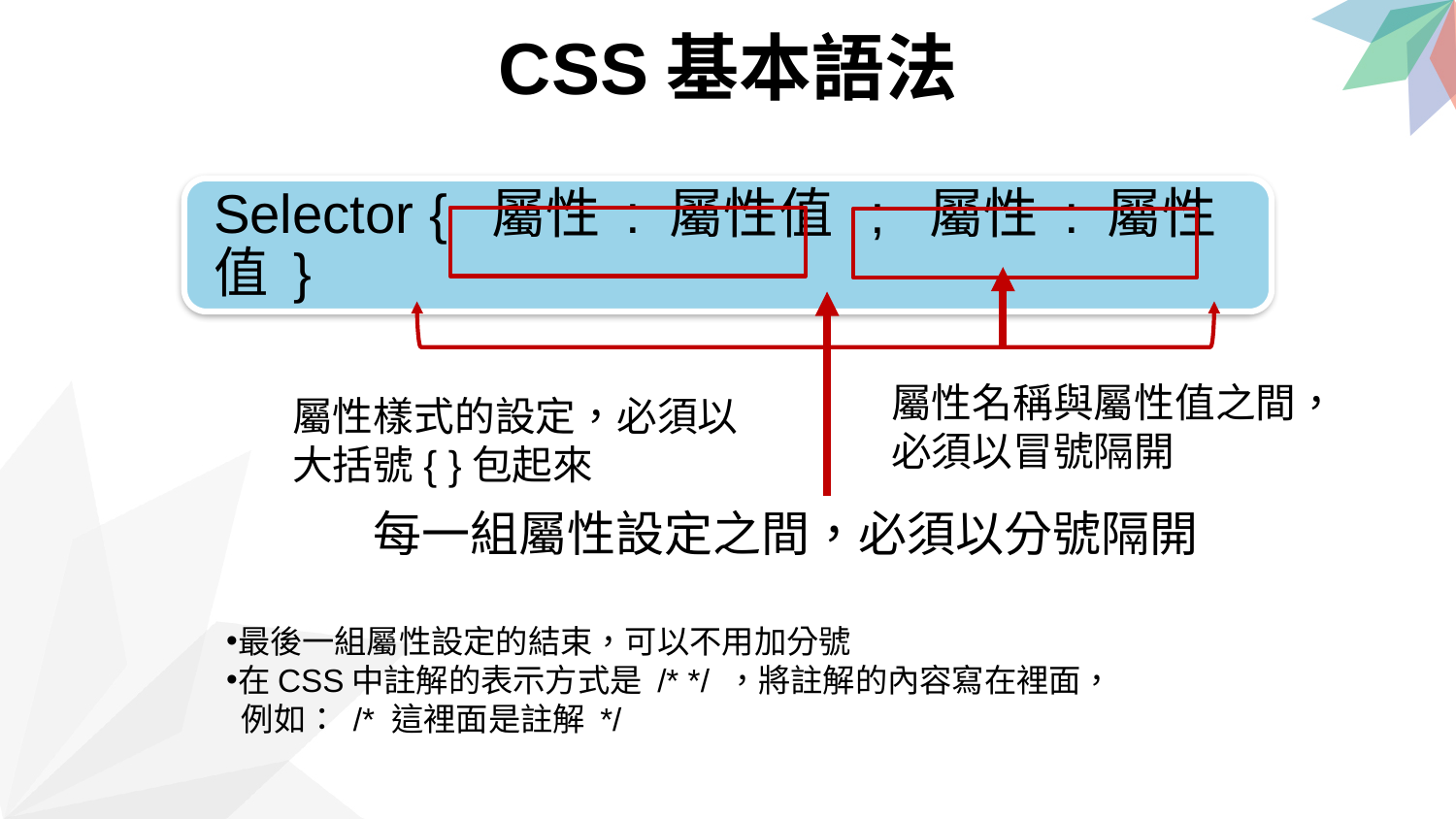

CSS基本語法
Selector {  屬性 : 屬性值  ;  屬性 : 屬性值 }

屬性名稱與屬性值之間，必須以冒號隔開

屬性樣式的設定，必須以大括號{ }包起來
每一組屬性設定之間，必須以分號隔開
最後一組屬性設定的結束，可以不用加分號
在CSS中註解的表示方式是 /* */ ，將註解的內容寫在裡面，
 例如： /* 這裡面是註解 */